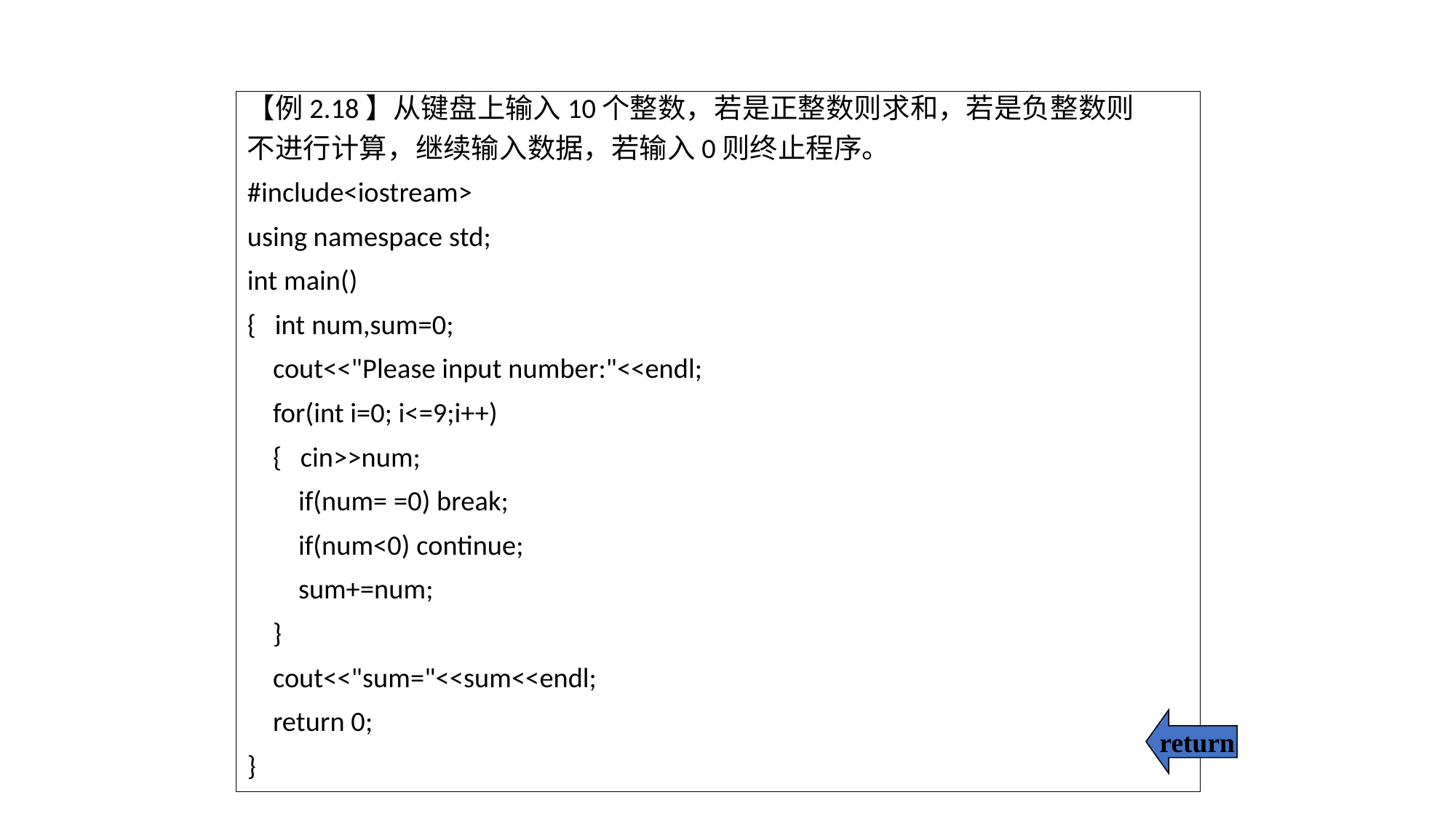

【例2.18】从键盘上输入10个整数，若是正整数则求和，若是负整数则
不进行计算，继续输入数据，若输入0则终止程序。
#include<iostream>
using namespace std;
int main()
{   int num,sum=0;
    cout<<"Please input number:"<<endl;
    for(int i=0; i<=9;i++)
    {   cin>>num;
        if(num= =0) break;
        if(num<0) continue;
        sum+=num;
    }
    cout<<"sum="<<sum<<endl;
    return 0;
}
return